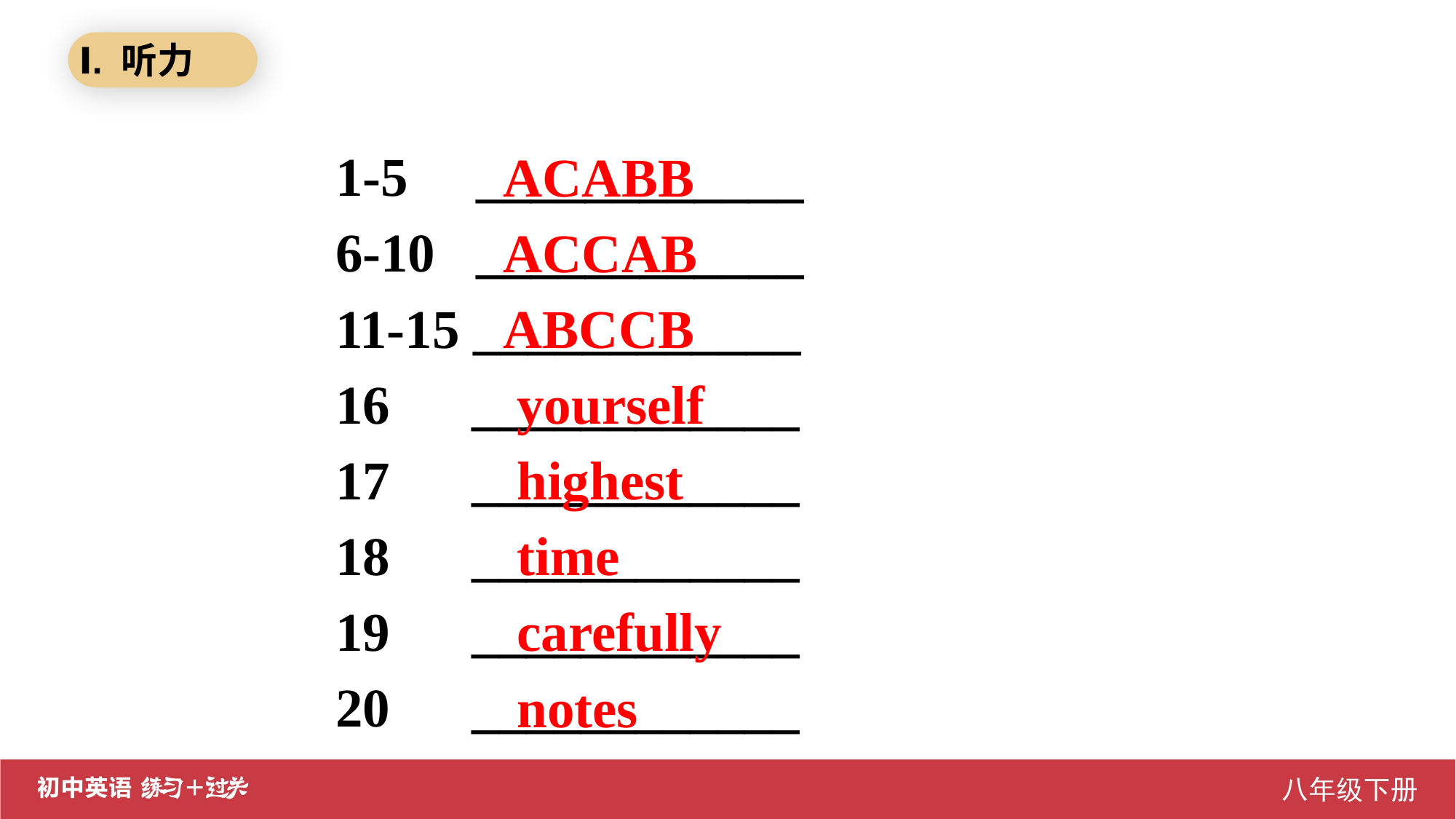

Ⅰ. 听力
1-5     ____________
6-10   ____________
11-15 ____________
16      ____________
17      ____________
18      ____________
19      ____________
20      ____________
 ACABB
 ACCAB
 ABCCB
  yourself
  highest
  time
  carefully
  notes